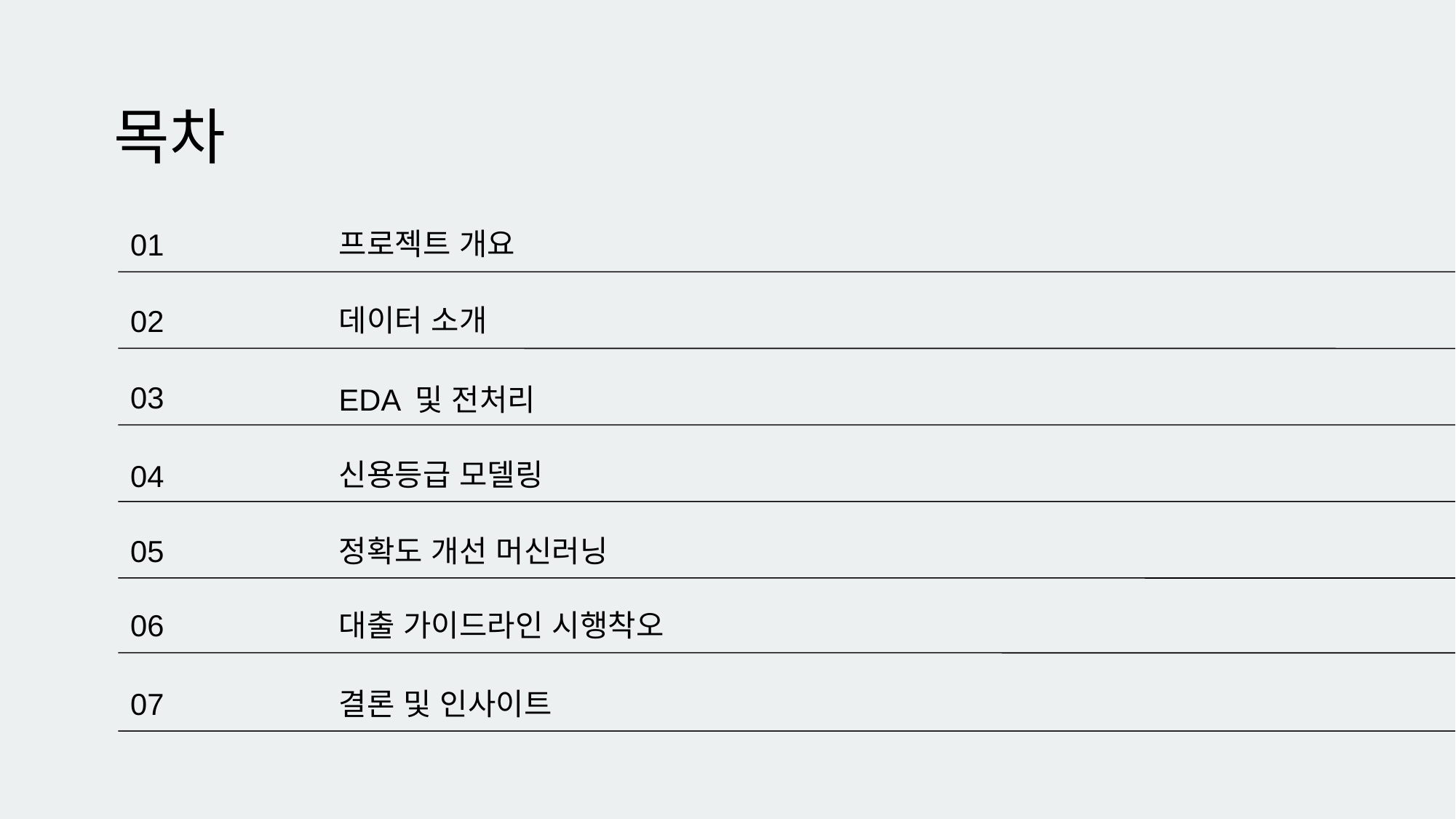

목차
프로젝트 개요
01
데이터 소개
02

03
EDA 및 전처리

신용등급 모델링
04

05
정확도 개선 머신러닝

06
대출 가이드라인 시행착오

07
결론 및 인사이트